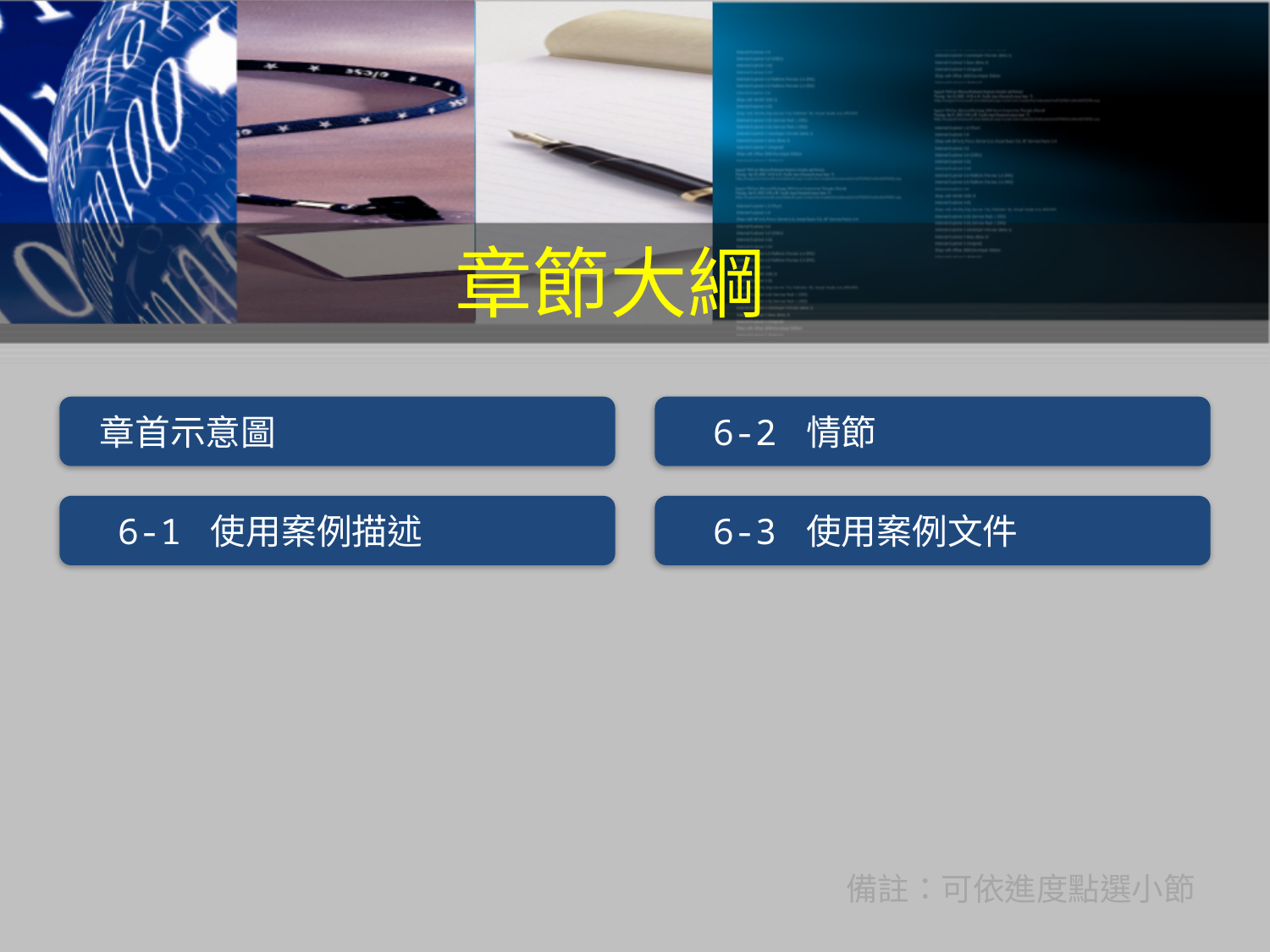

章節大綱
  章首示意圖
  6-2 情節
  6-1 使用案例描述
  6-3 使用案例文件
備註：可依進度點選小節